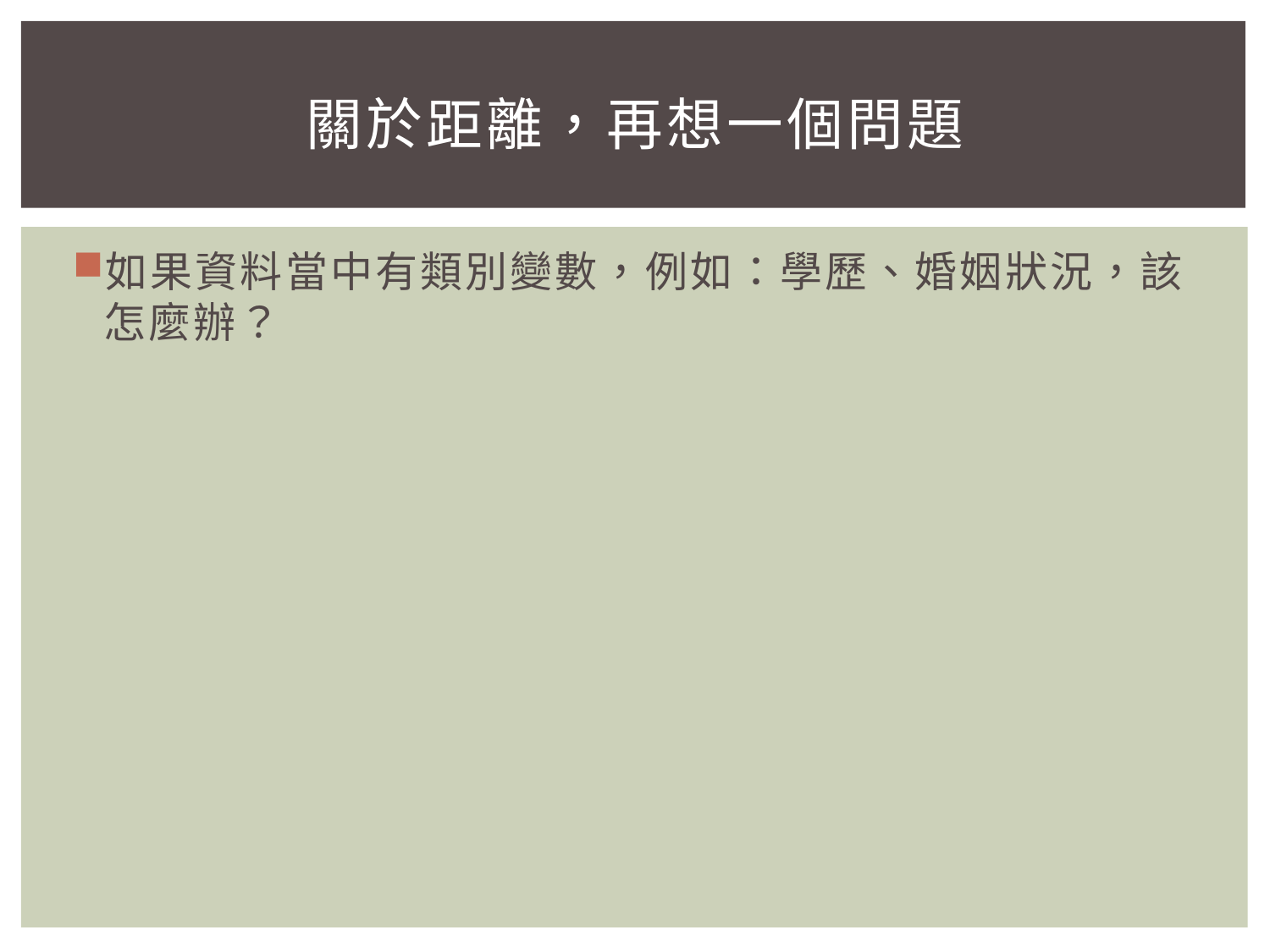

# 關於距離，再想一個問題
如果資料當中有類別變數，例如：學歷、婚姻狀況，該怎麼辦？